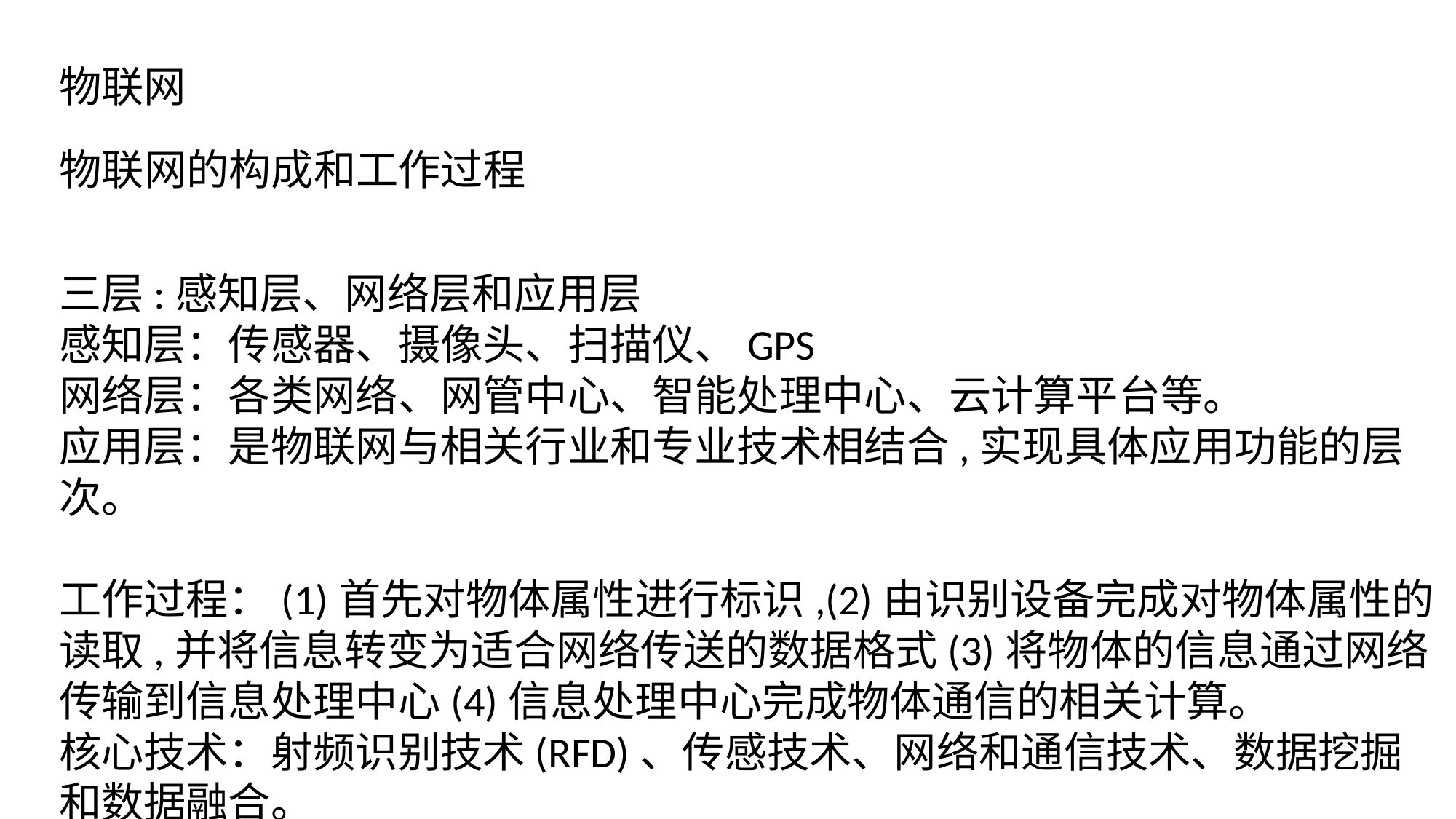

物联网
物联网的构成和工作过程
三层:感知层、网络层和应用层
感知层：传感器、摄像头、扫描仪、GPS
网络层：各类网络、网管中心、智能处理中心、云计算平台等。
应用层：是物联网与相关行业和专业技术相结合,实现具体应用功能的层次。

工作过程：(1)首先对物体属性进行标识,(2)由识别设备完成对物体属性的读取,并将信息转变为适合网络传送的数据格式(3)将物体的信息通过网络传输到信息处理中心(4)信息处理中心完成物体通信的相关计算。
核心技术：射频识别技术(RFD)、传感技术、网络和通信技术、数据挖掘和数据融合。